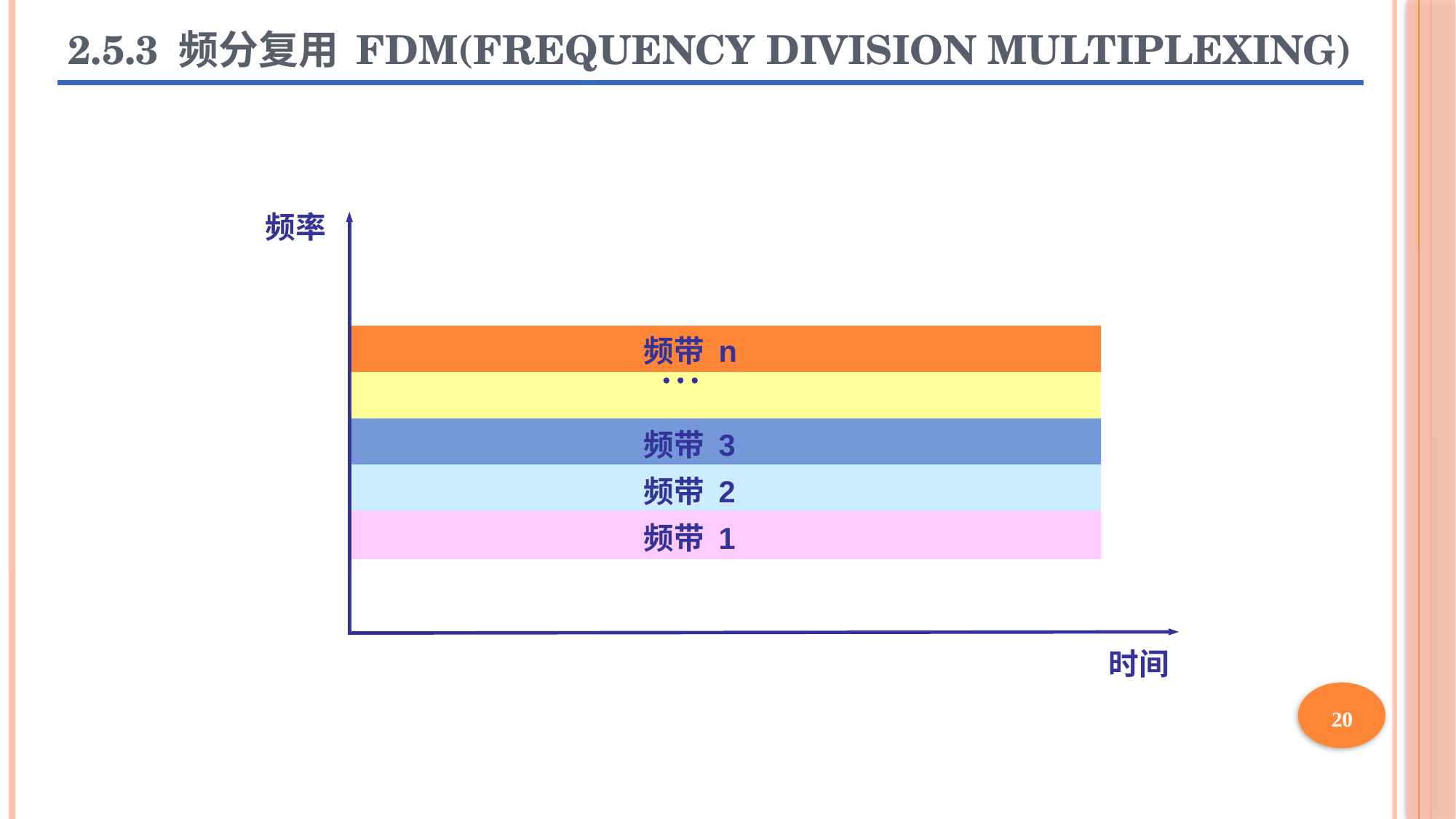

2.5.3 频分复用 FDM(Frequency Division Multiplexing)
频率

频带 n
…

频带 3

频带 2

频带 1

时间
20